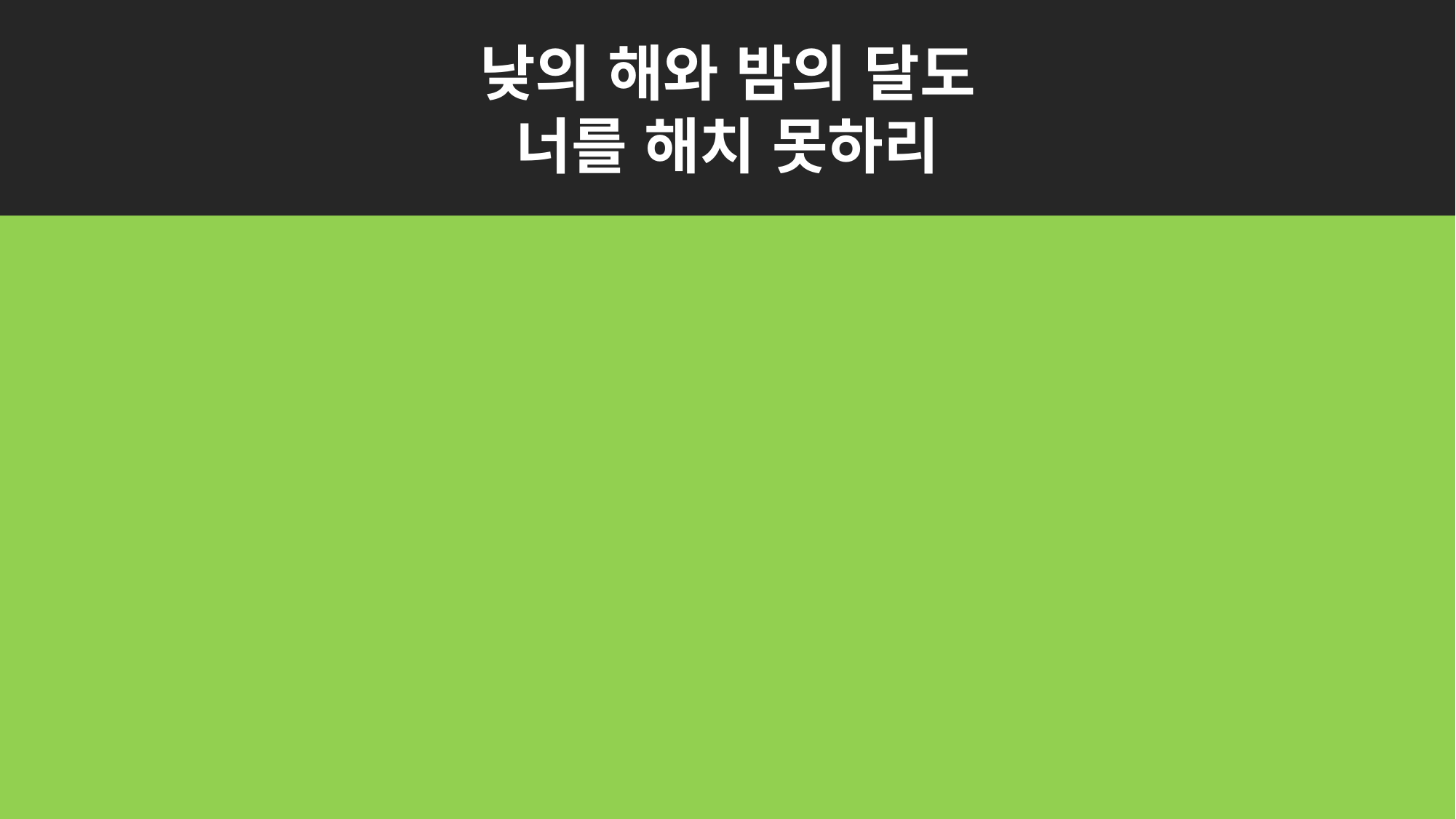

낮의 해와 밤의 달도
너를 해치 못하리